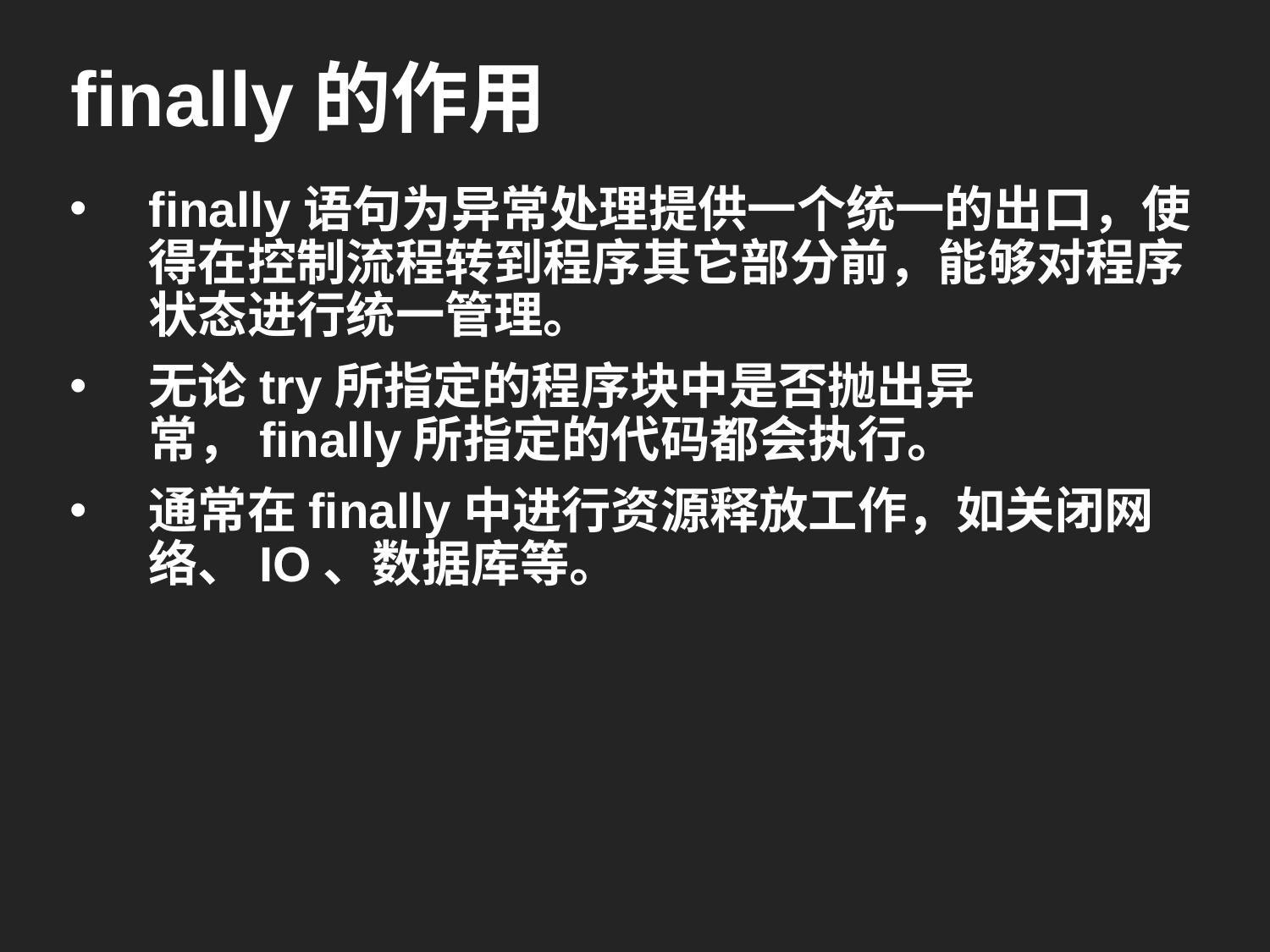

# finally的作用
finally语句为异常处理提供一个统一的出口，使得在控制流程转到程序其它部分前，能够对程序状态进行统一管理。
无论try所指定的程序块中是否抛出异常，finally所指定的代码都会执行。
通常在finally中进行资源释放工作，如关闭网络、IO、数据库等。